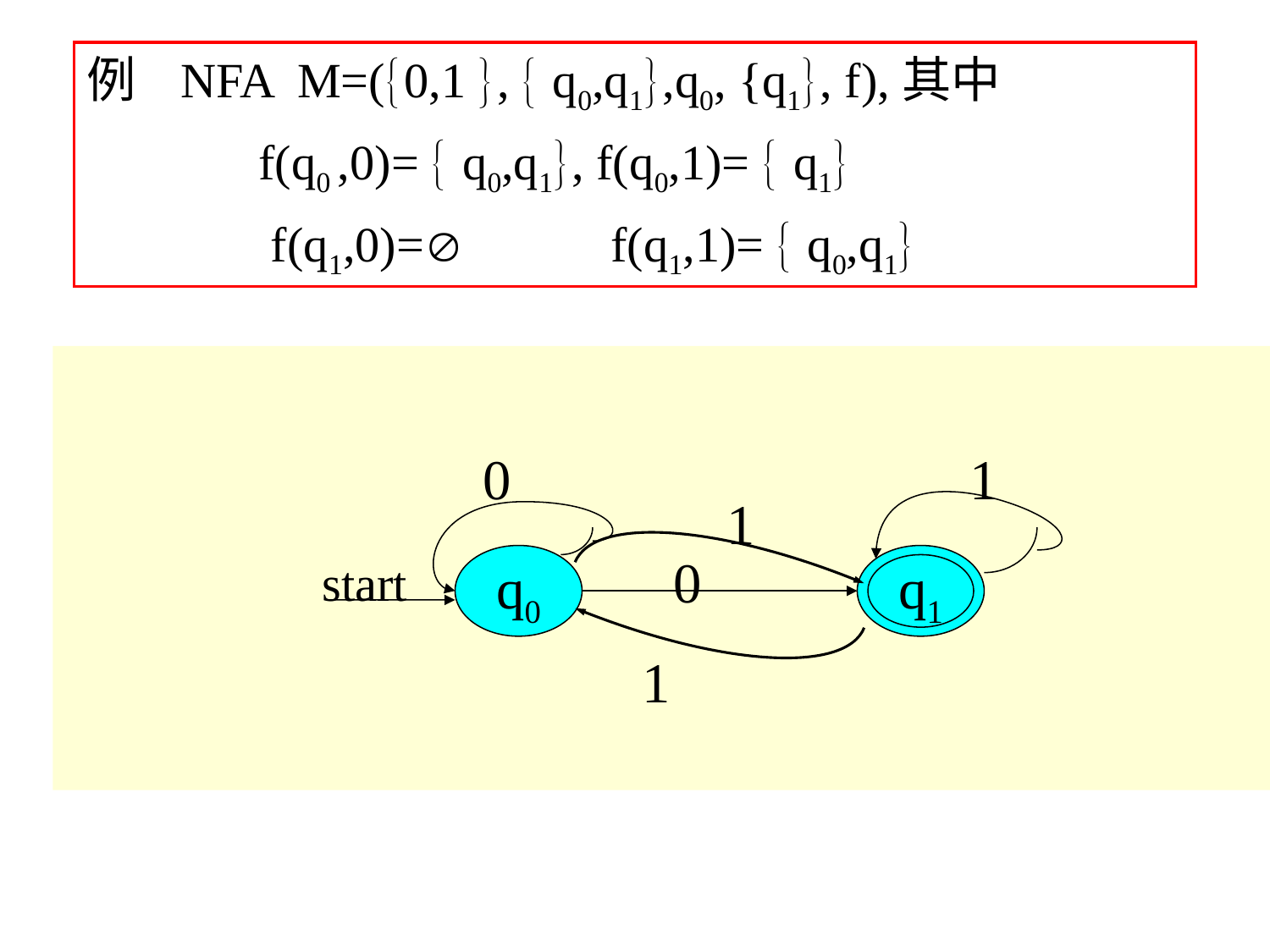

例   NFA  M=({0,1 }, { q0,q1},q0, {q1}, f),其中
              f(q0 ,0)= { q0,q1}, f(q0,1)= { q1}
               f(q1,0)=∅            f(q1,1)= { q0,q1}

0
1
1

0
start
q0
q0
q1

1